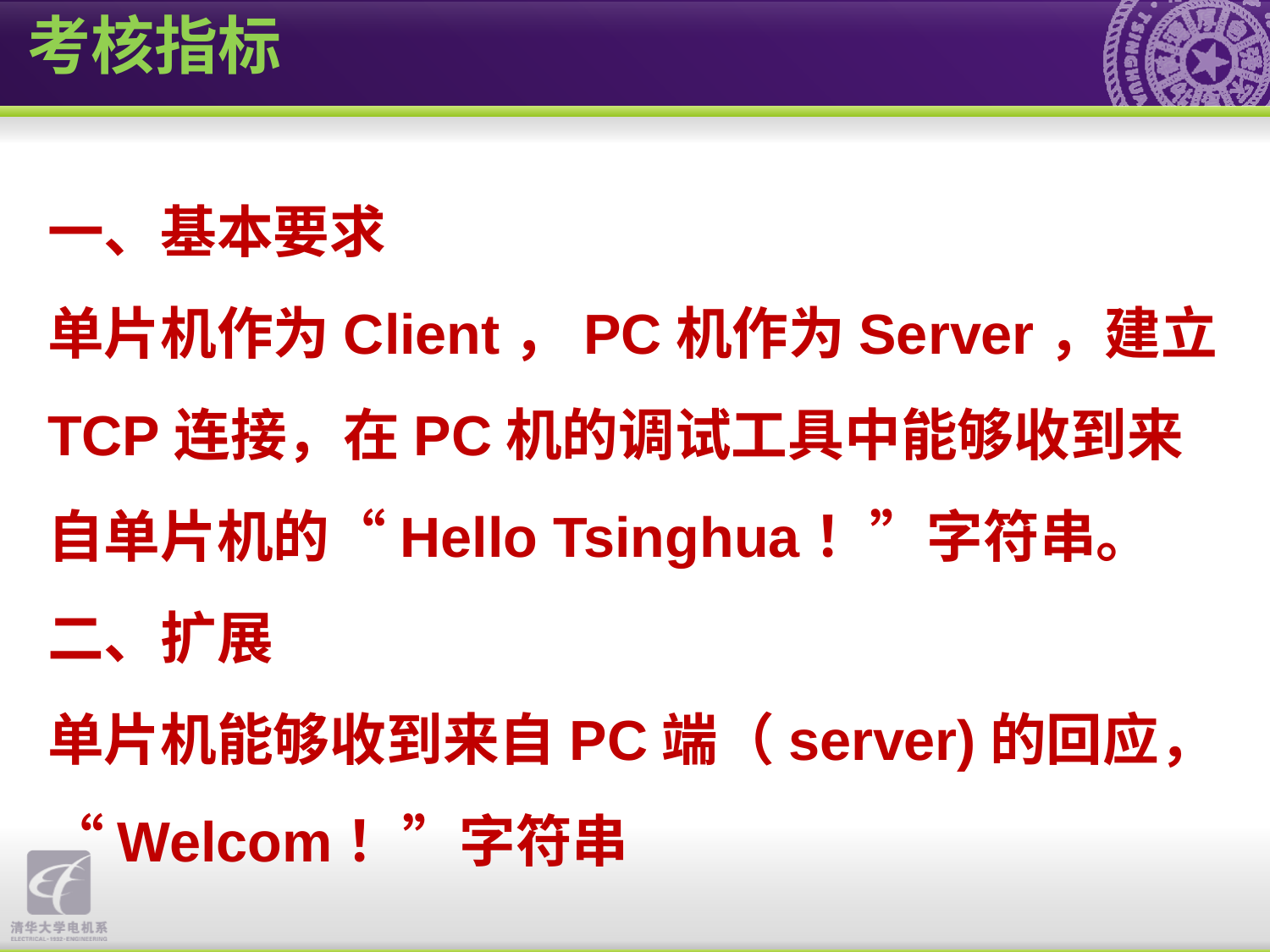

考核指标
一、基本要求
单片机作为Client，PC机作为Server，建立TCP连接，在PC机的调试工具中能够收到来自单片机的“Hello Tsinghua！”字符串。
二、扩展
单片机能够收到来自PC端（server)的回应，“Welcom！”字符串